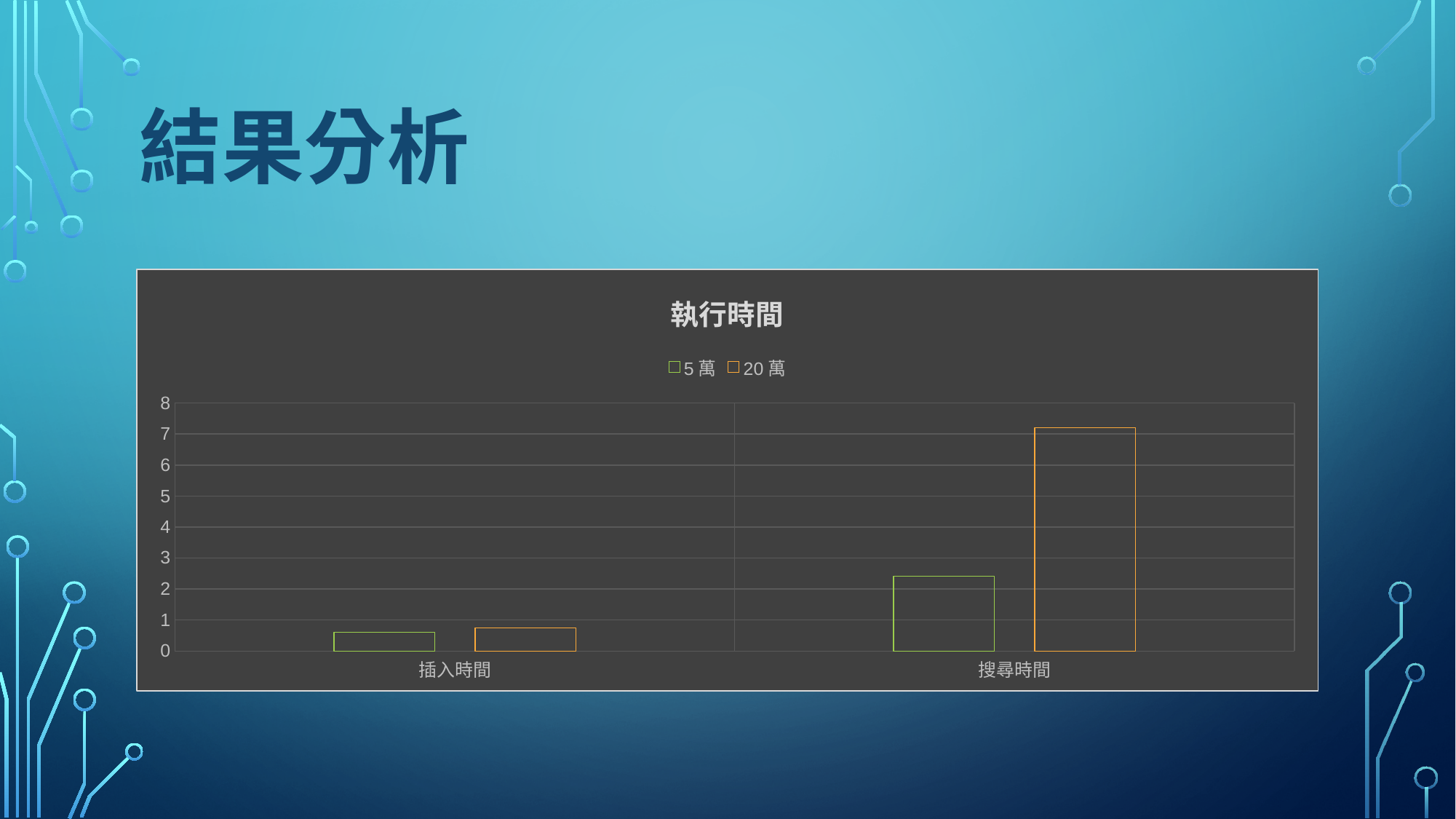

結果分析

### Chart: 執行時間

| Category | 5萬 | 20萬 |
|---|---|---|
| 插入時間 | 0.6005 | 0.7422 |
| 搜尋時間 | 2.4082 | 7.1981 |